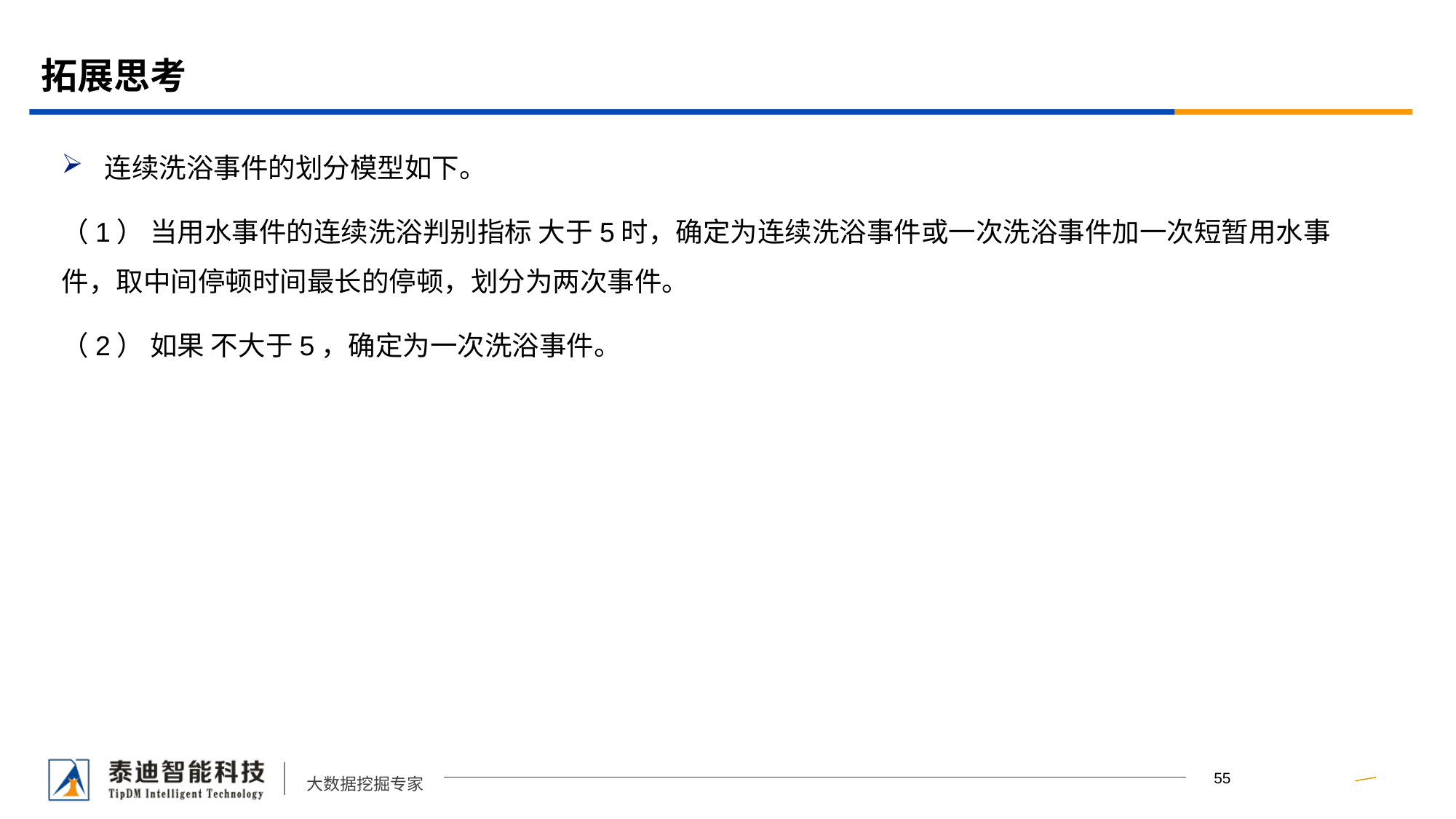

# 拓展思考
连续洗浴事件的划分模型如下。
（1） 当用水事件的连续洗浴判别指标 大于5时，确定为连续洗浴事件或一次洗浴事件加一次短暂用水事件，取中间停顿时间最长的停顿，划分为两次事件。
（2） 如果 不大于5，确定为一次洗浴事件。